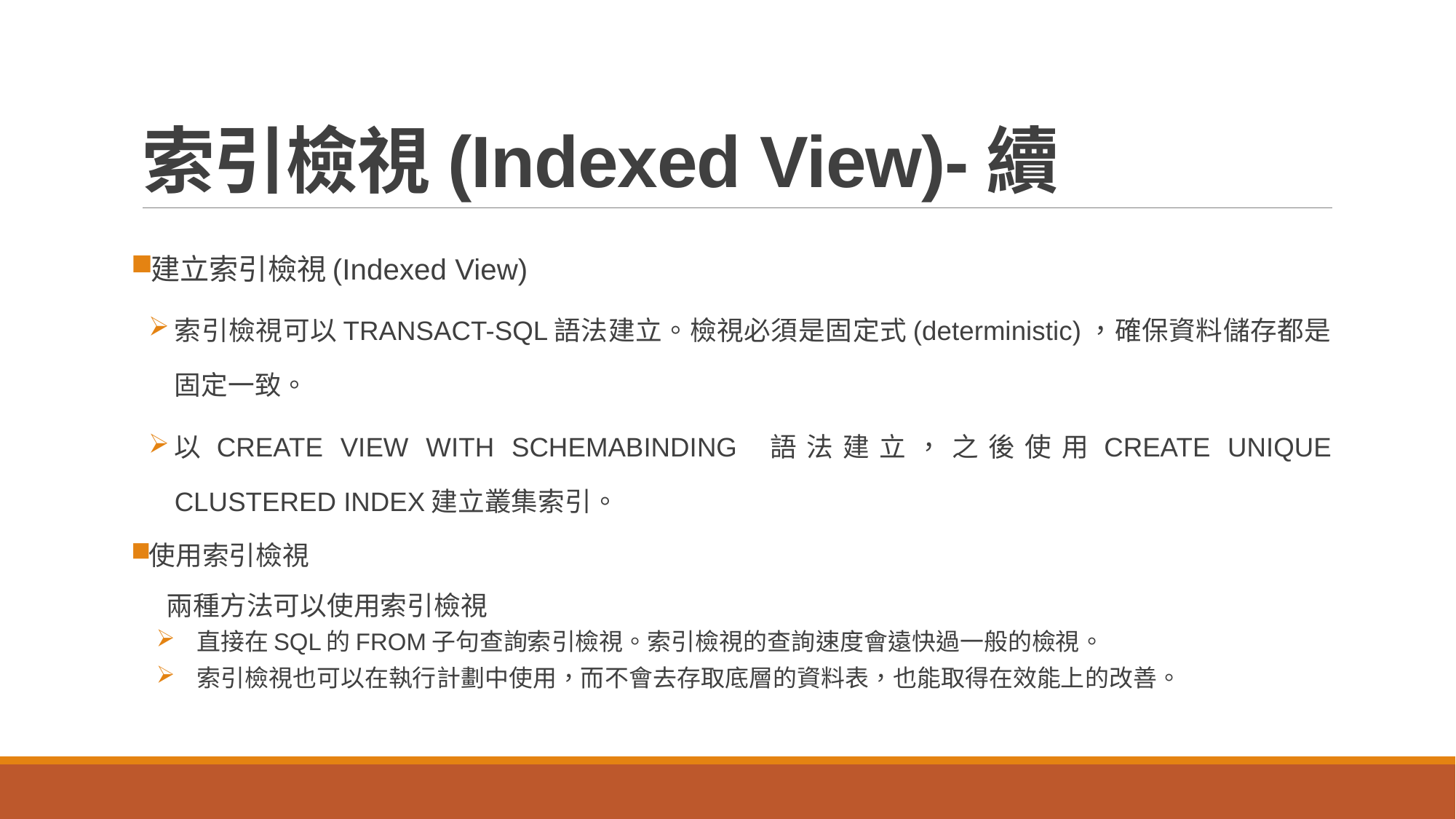

# 索引檢視(Indexed View)-續
建立索引檢視(Indexed View)
索引檢視可以TRANSACT-SQL語法建立。檢視必須是固定式(deterministic)，確保資料儲存都是固定一致。
以CREATE VIEW WITH SCHEMABINDING 語法建立，之後使用CREATE UNIQUE CLUSTERED INDEX建立叢集索引。
使用索引檢視
     兩種方法可以使用索引檢視
直接在SQL的FROM子句查詢索引檢視。索引檢視的查詢速度會遠快過一般的檢視。
索引檢視也可以在執行計劃中使用，而不會去存取底層的資料表，也能取得在效能上的改善。